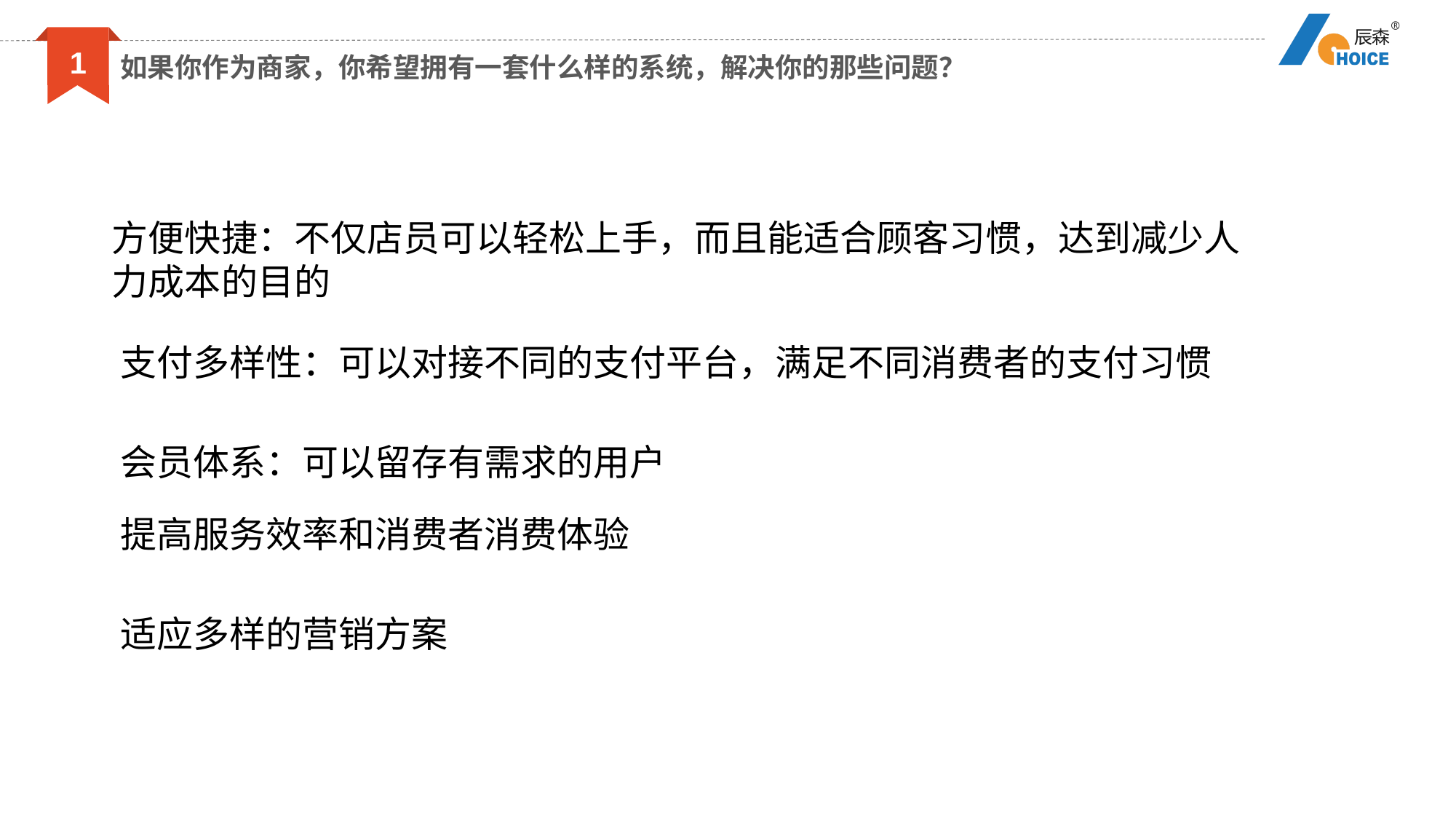

1
如果你作为商家，你希望拥有一套什么样的系统，解决你的那些问题？
方便快捷：不仅店员可以轻松上手，而且能适合顾客习惯，达到减少人力成本的目的
支付多样性：可以对接不同的支付平台，满足不同消费者的支付习惯
会员体系：可以留存有需求的用户
提高服务效率和消费者消费体验
适应多样的营销方案